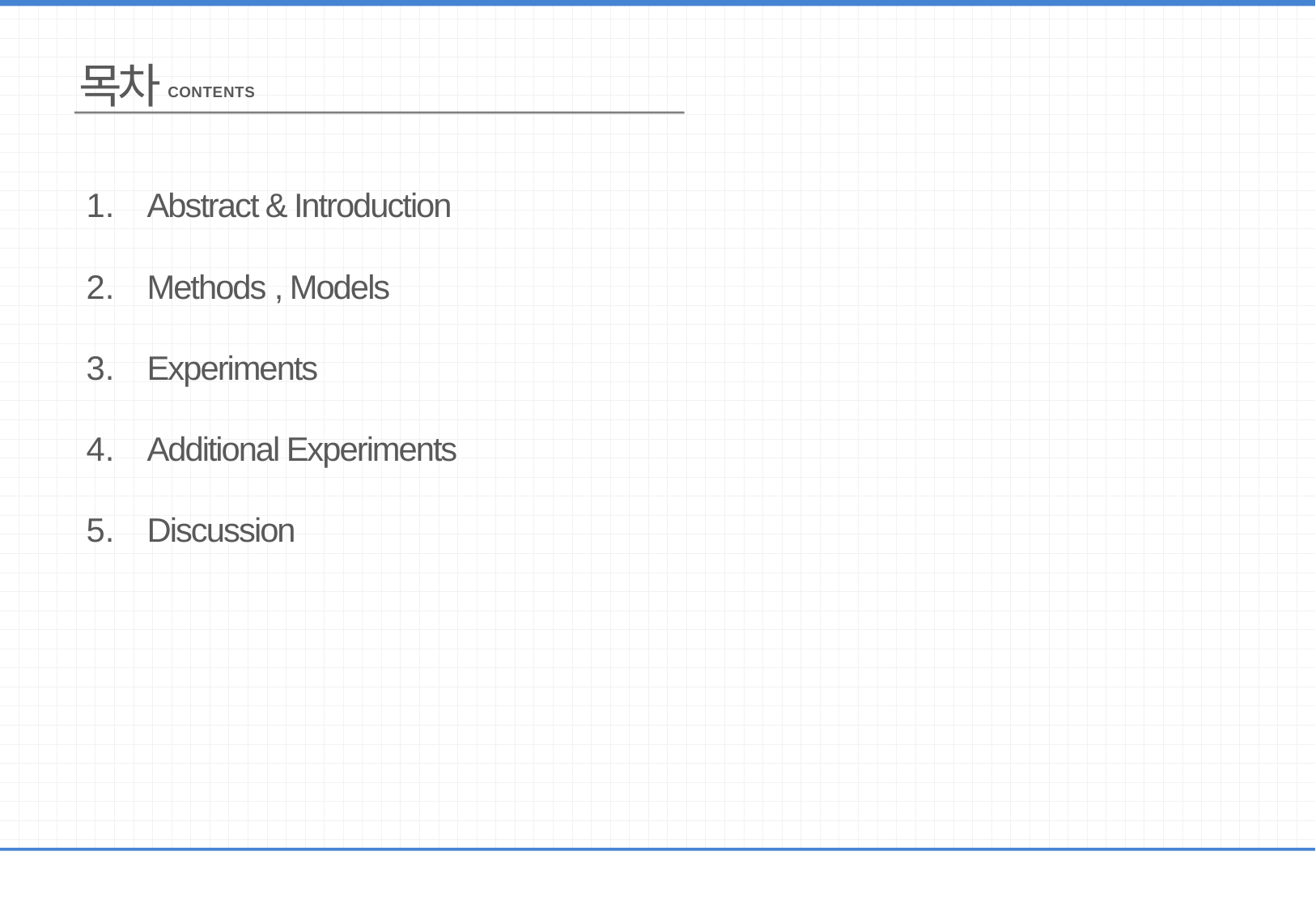

목차
CONTENTS

Abstract & Introduction

Methods , Models

Experiments

Additional Experiments

Discussion